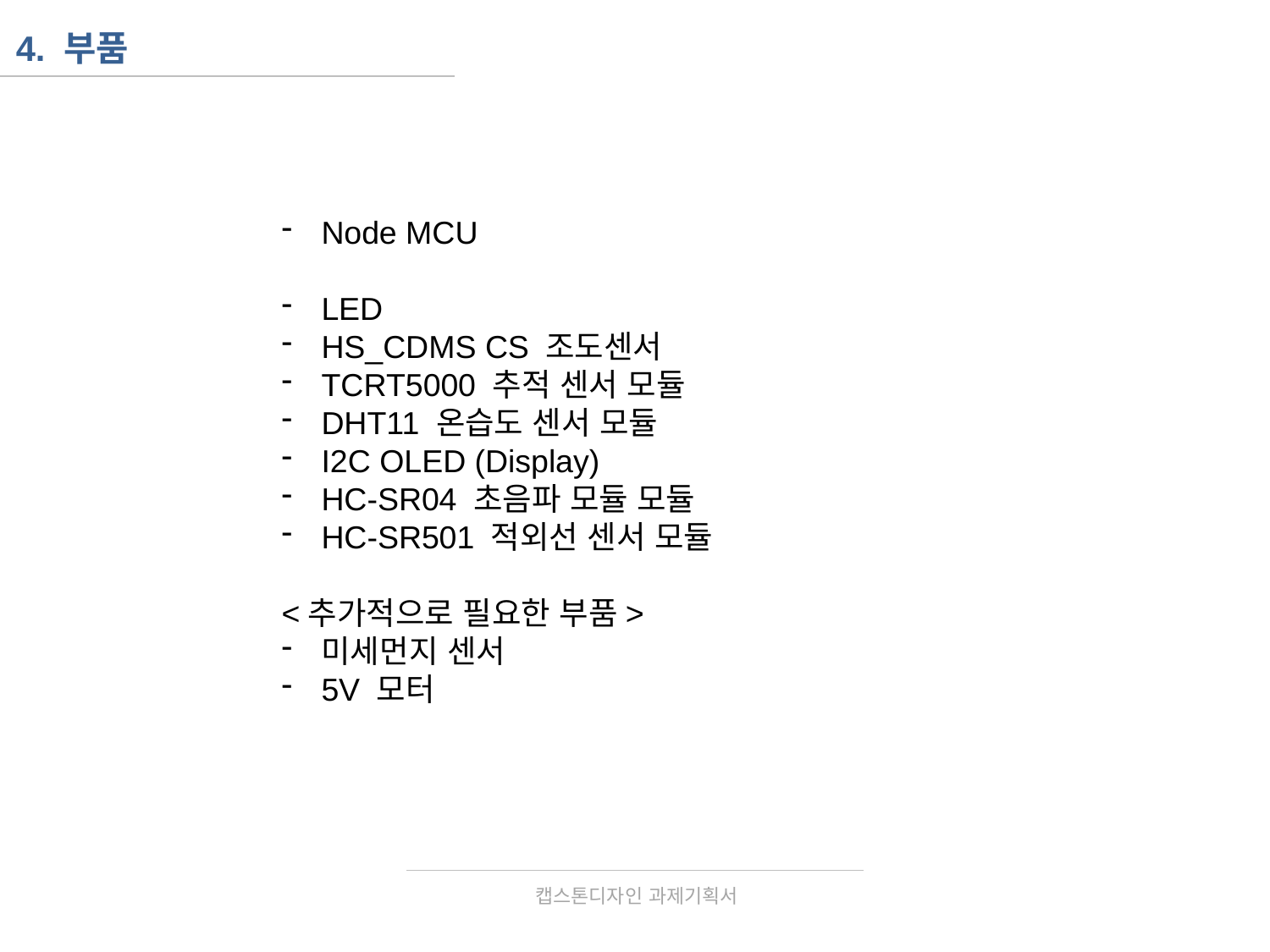

4. 부품
Node MCU

LED
HS_CDMS CS 조도센서
TCRT5000 추적 센서 모듈
DHT11 온습도 센서 모듈
I2C OLED (Display)
HC-SR04 초음파 모듈 모듈
HC-SR501 적외선 센서 모듈

<추가적으로 필요한 부품>
미세먼지 센서
5V 모터
캡스톤디자인 과제기획서